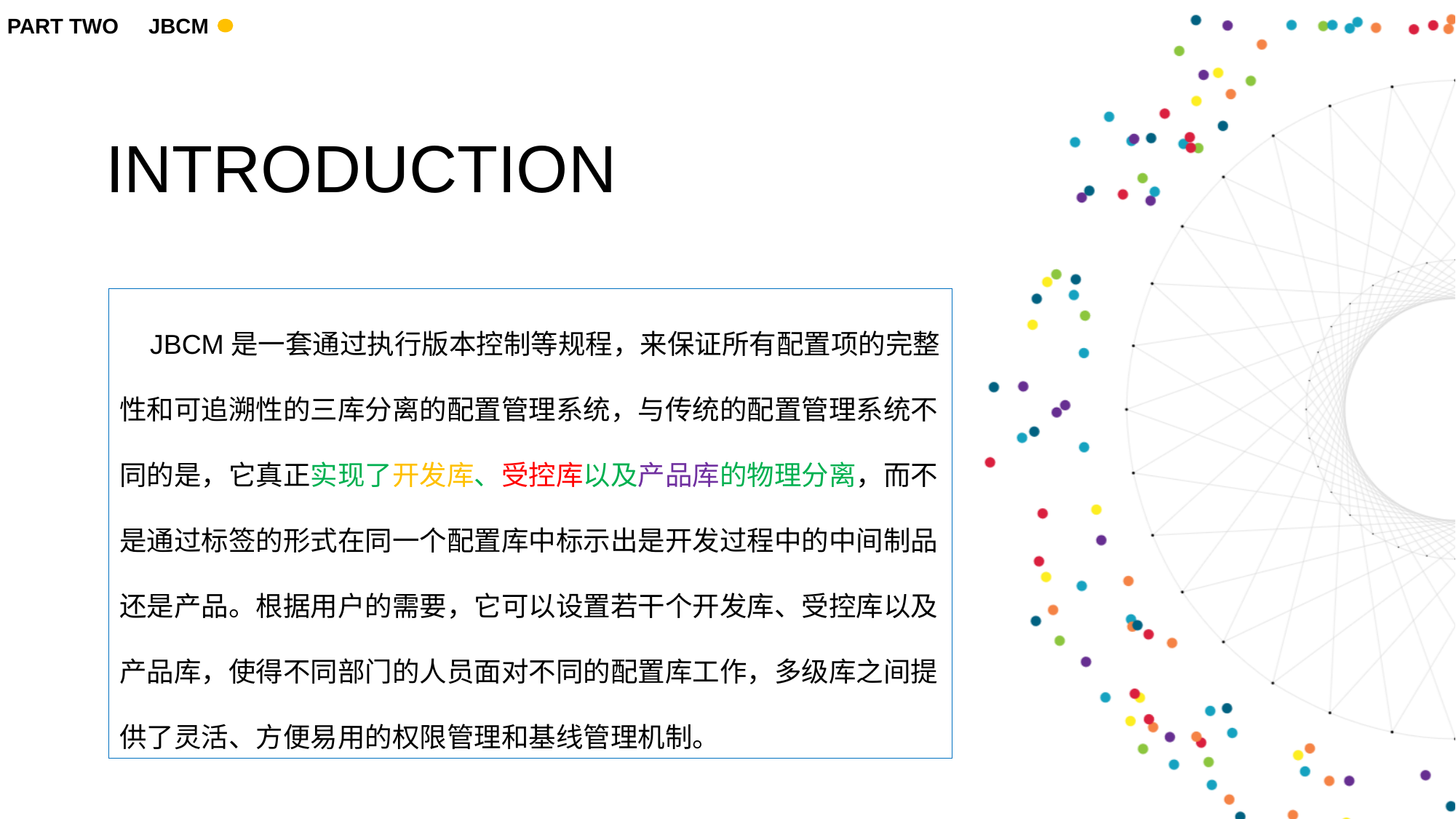

PART TWO     JBCM

INTRODUCTION
    JBCM是一套通过执行版本控制等规程，来保证所有配置项的完整性和可追溯性的三库分离的配置管理系统，与传统的配置管理系统不同的是，它真正实现了开发库、受控库以及产品库的物理分离，而不是通过标签的形式在同一个配置库中标示出是开发过程中的中间制品还是产品。根据用户的需要，它可以设置若干个开发库、受控库以及产品库，使得不同部门的人员面对不同的配置库工作，多级库之间提供了灵活、方便易用的权限管理和基线管理机制。